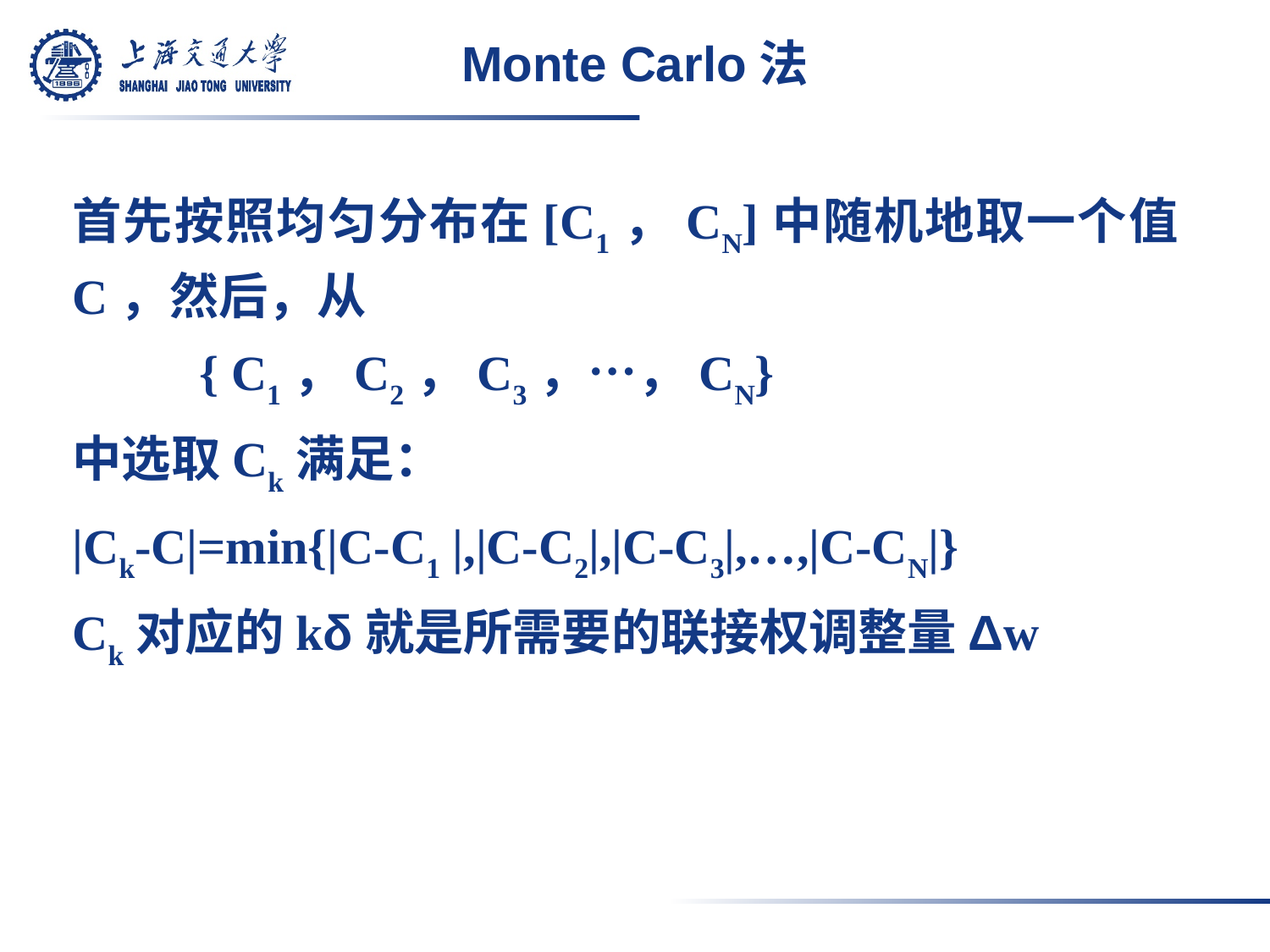

# Monte Carlo法
首先按照均匀分布在[C1，CN]中随机地取一个值C，然后，从
	{ C1，C2，C3，…，CN}
中选取Ck满足：
|Ck-C|=min{|C-C1 |,|C-C2|,|C-C3|,…,|C-CN|}
Ck对应的kδ就是所需要的联接权调整量Δw